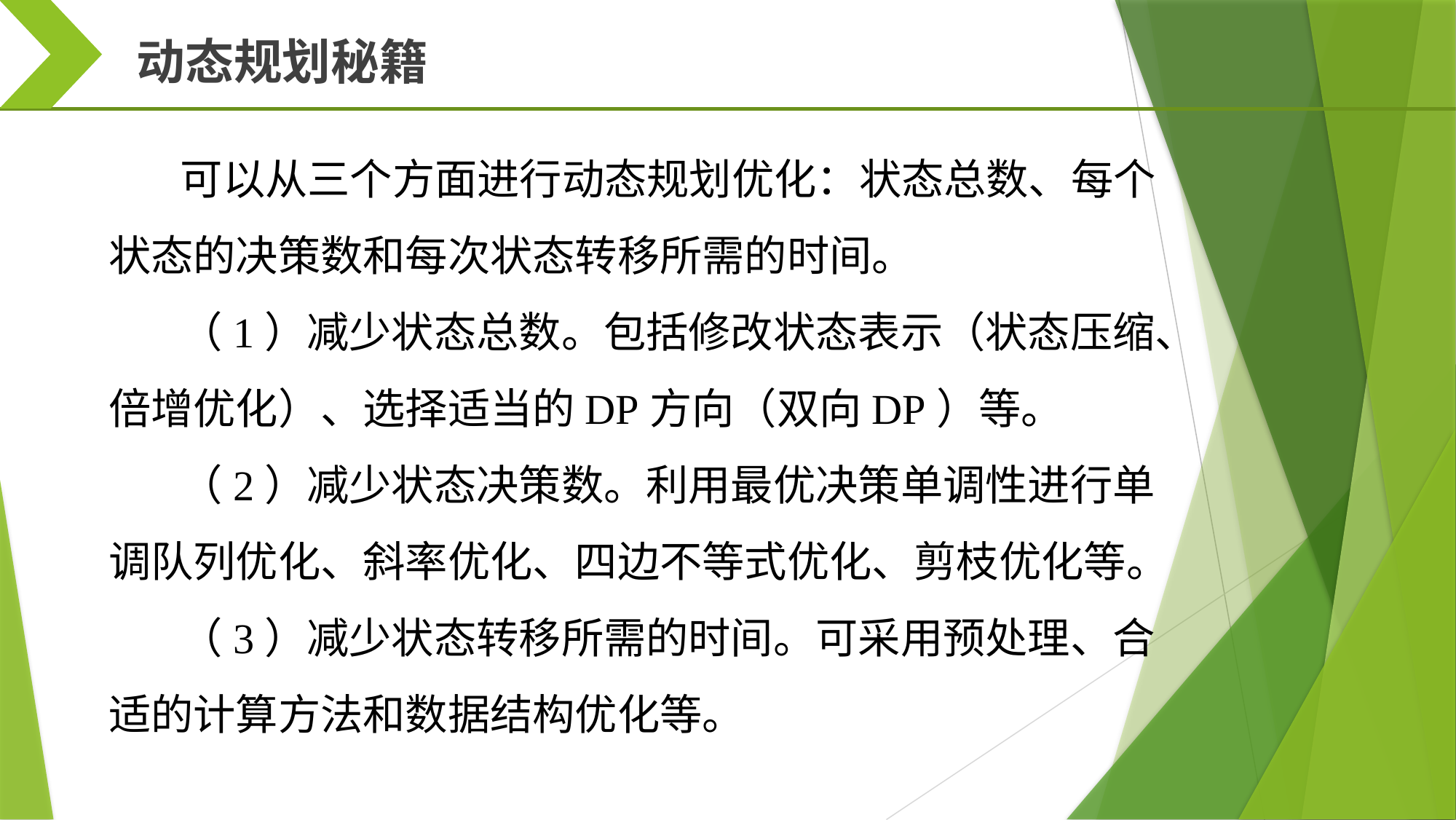

动态规划秘籍
可以从三个方面进行动态规划优化：状态总数、每个状态的决策数和每次状态转移所需的时间。
（1）减少状态总数。包括修改状态表示（状态压缩、倍增优化）、选择适当的DP方向（双向DP）等。
（2）减少状态决策数。利用最优决策单调性进行单调队列优化、斜率优化、四边不等式优化、剪枝优化等。
（3）减少状态转移所需的时间。可采用预处理、合适的计算方法和数据结构优化等。